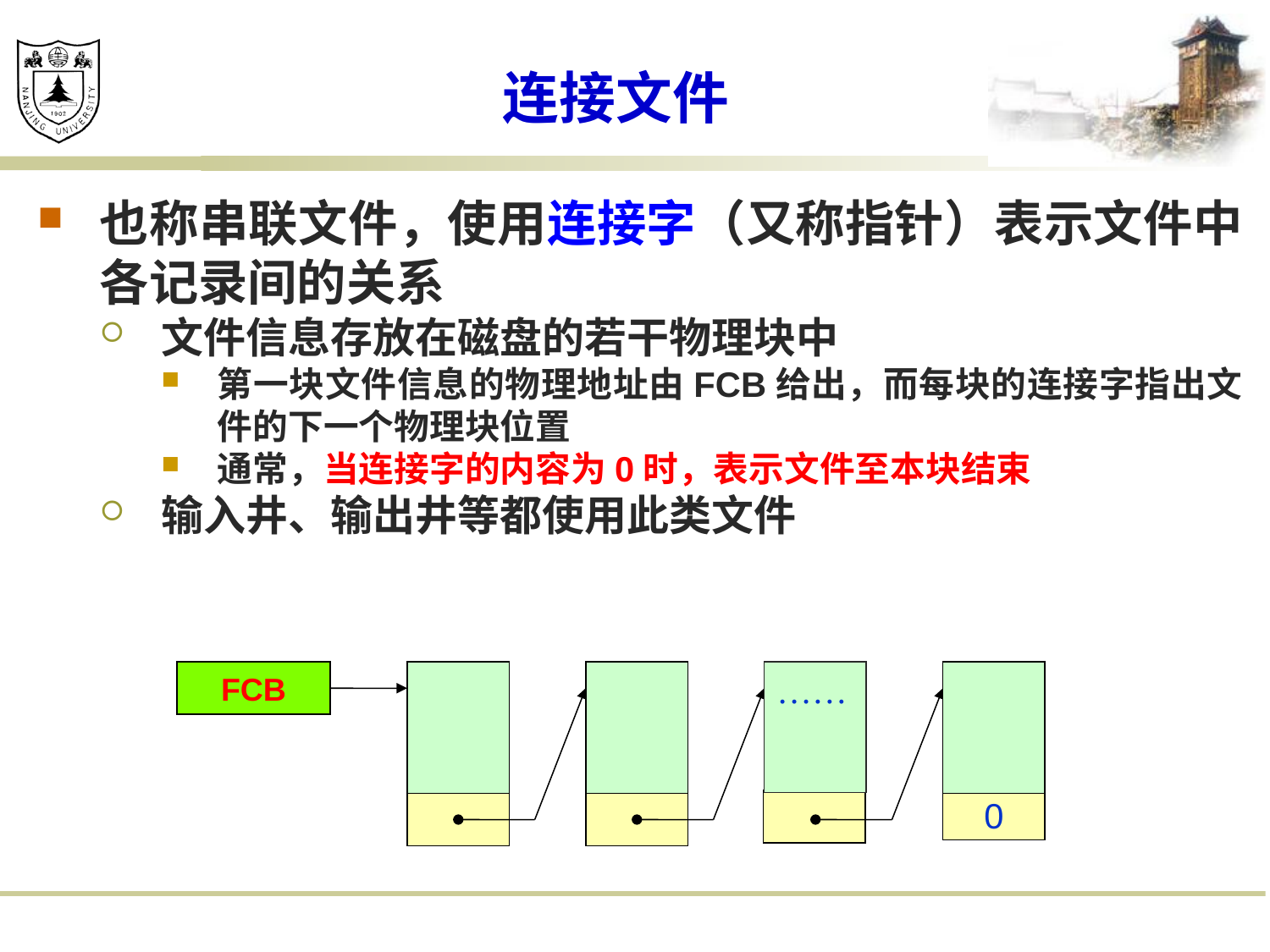

# 连接文件
也称串联文件，使用连接字（又称指针）表示文件中各记录间的关系
文件信息存放在磁盘的若干物理块中
第一块文件信息的物理地址由FCB给出，而每块的连接字指出文件的下一个物理块位置
通常，当连接字的内容为0时，表示文件至本块结束
输入井、输出井等都使用此类文件
FCB

……

0

42